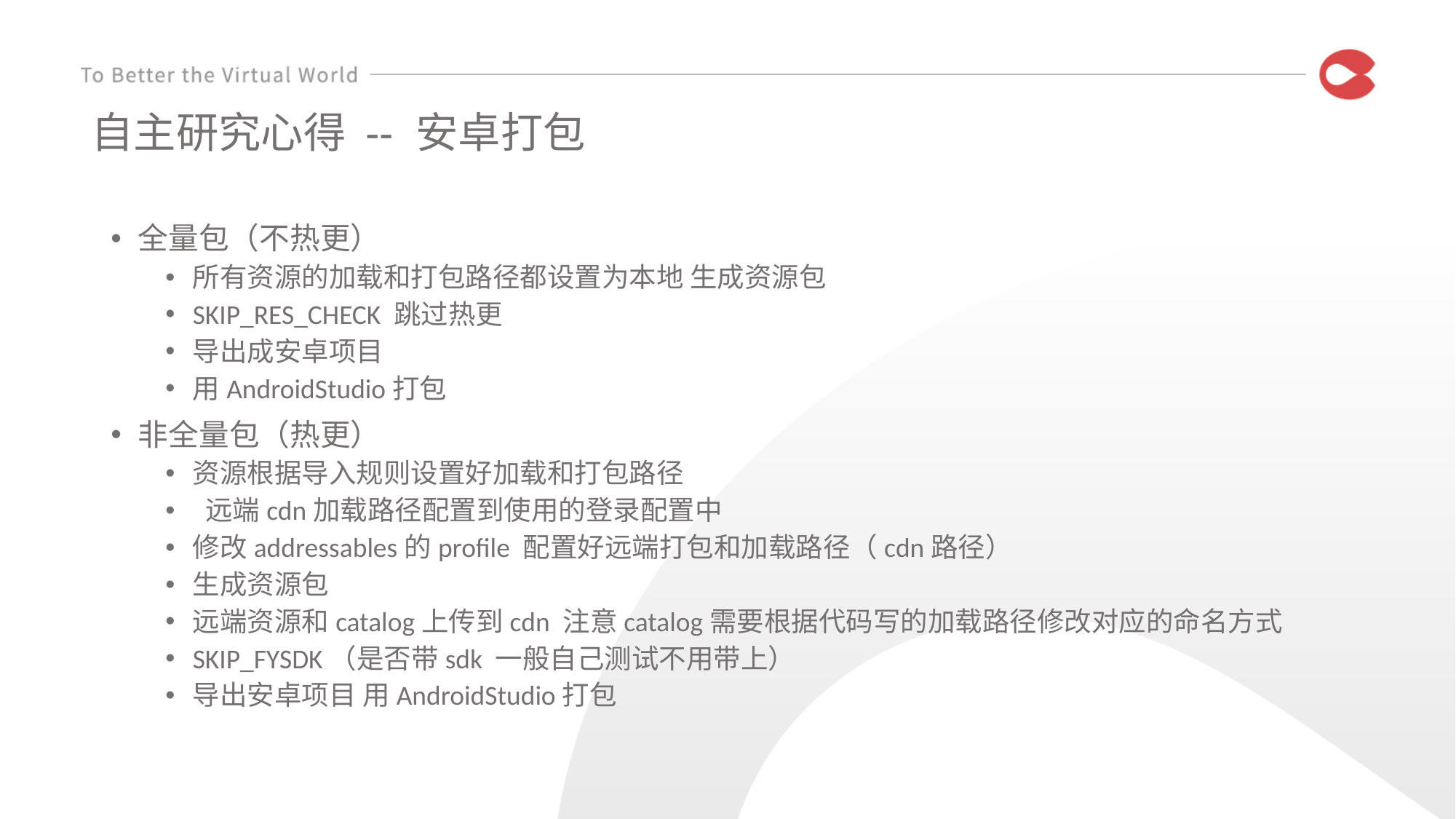

# 自主研究心得 -- 安卓打包
全量包（不热更）
所有资源的加载和打包路径都设置为本地 生成资源包
SKIP_RES_CHECK 跳过热更
导出成安卓项目
用AndroidStudio打包
非全量包（热更）
资源根据导入规则设置好加载和打包路径
 远端cdn加载路径配置到使用的登录配置中
修改addressables的profile 配置好远端打包和加载路径（cdn路径）
生成资源包
远端资源和catalog上传到cdn 注意catalog需要根据代码写的加载路径修改对应的命名方式
SKIP_FYSDK（是否带sdk 一般自己测试不用带上）
导出安卓项目 用AndroidStudio打包